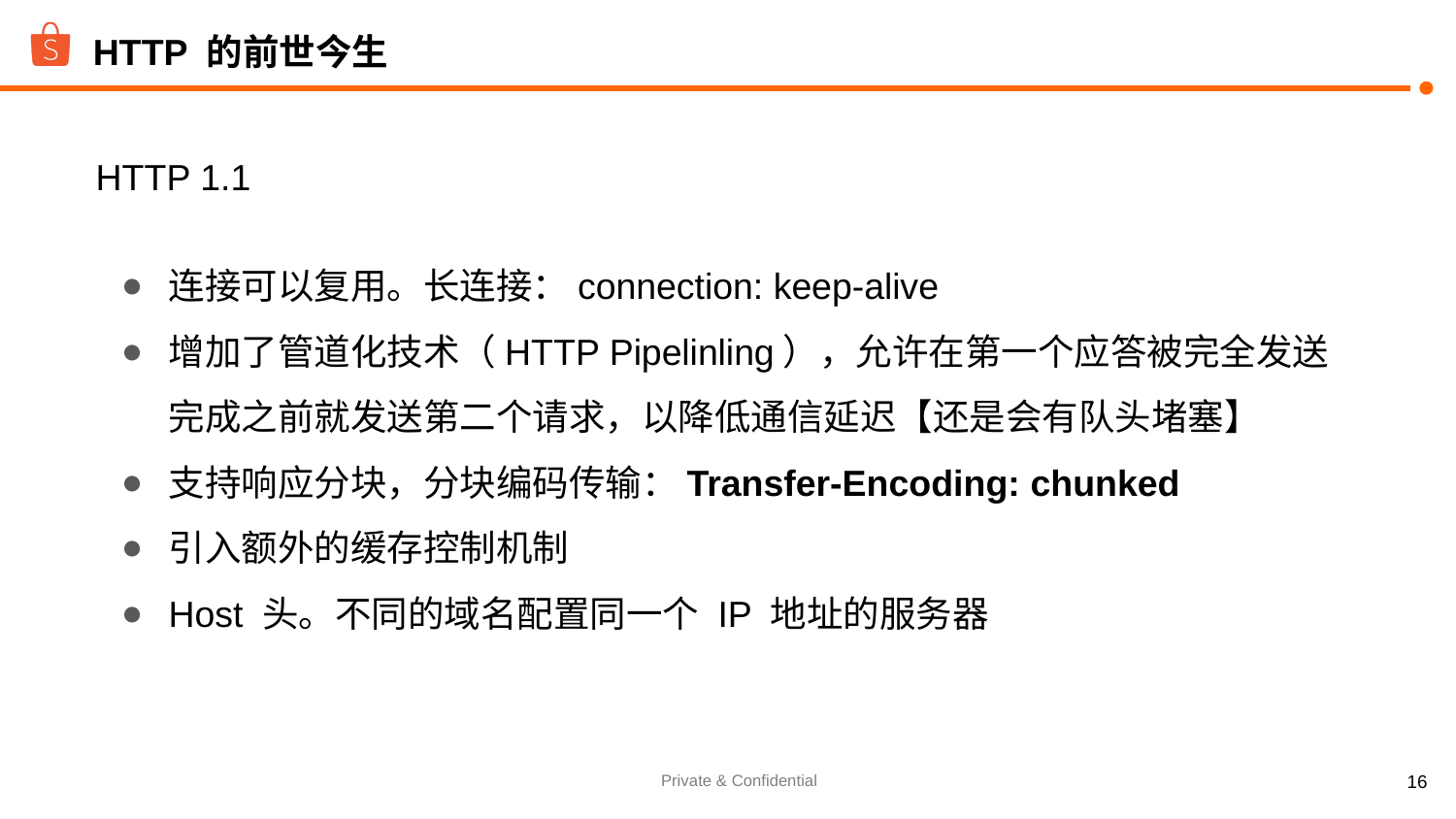

# HTTP 的前世今生
HTTP 1.1

连接可以复用。长连接：connection: keep-alive
增加了管道化技术（HTTP Pipelinling），允许在第一个应答被完全发送完成之前就发送第二个请求，以降低通信延迟【还是会有队头堵塞】
支持响应分块，分块编码传输：Transfer-Encoding: chunked
引入额外的缓存控制机制
Host 头。不同的域名配置同一个 IP 地址的服务器

16